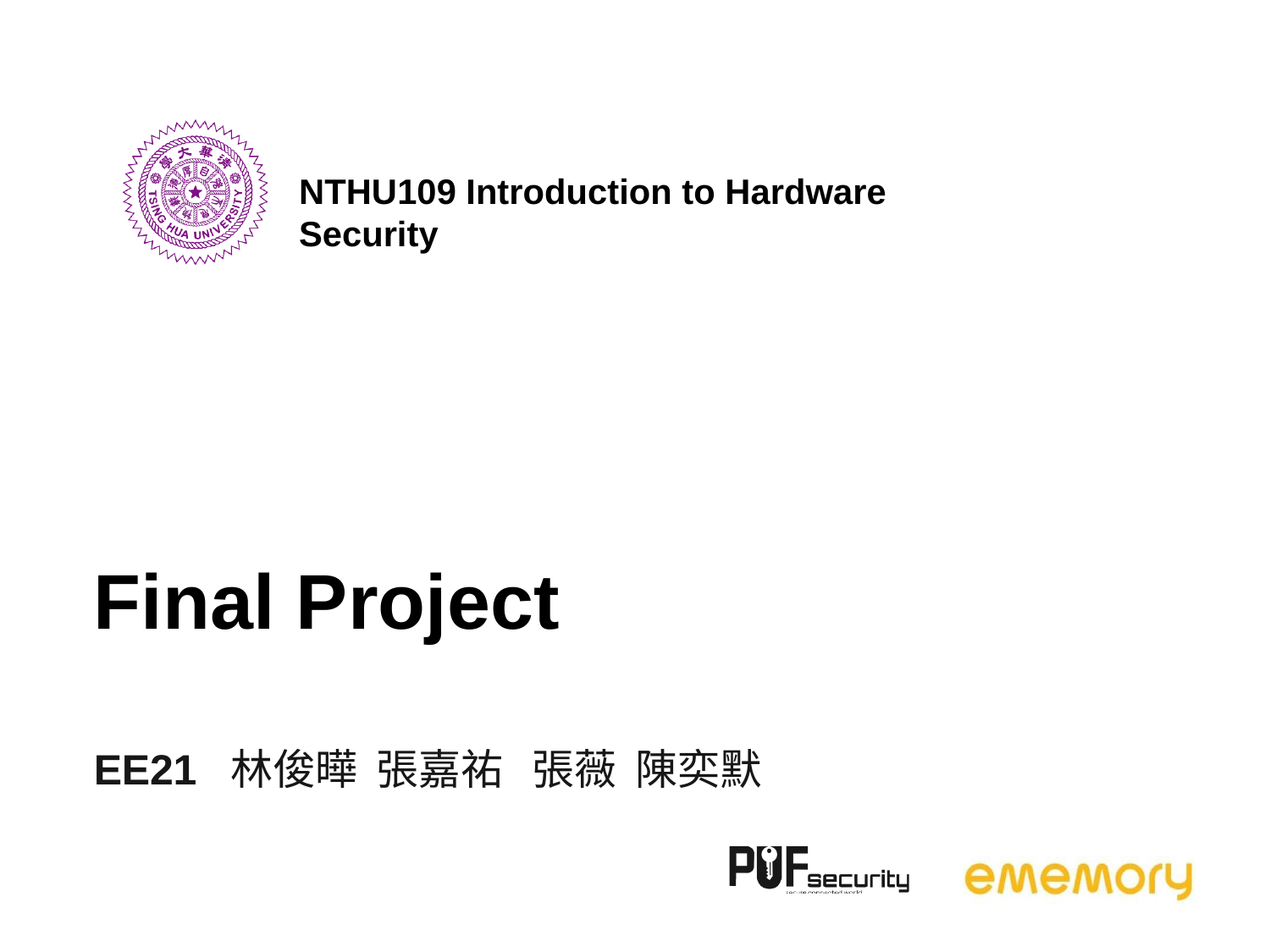

# NTHU109 Introduction to Hardware Security
Final Project
EE21  林俊曄  張嘉祐   張薇  陳奕默